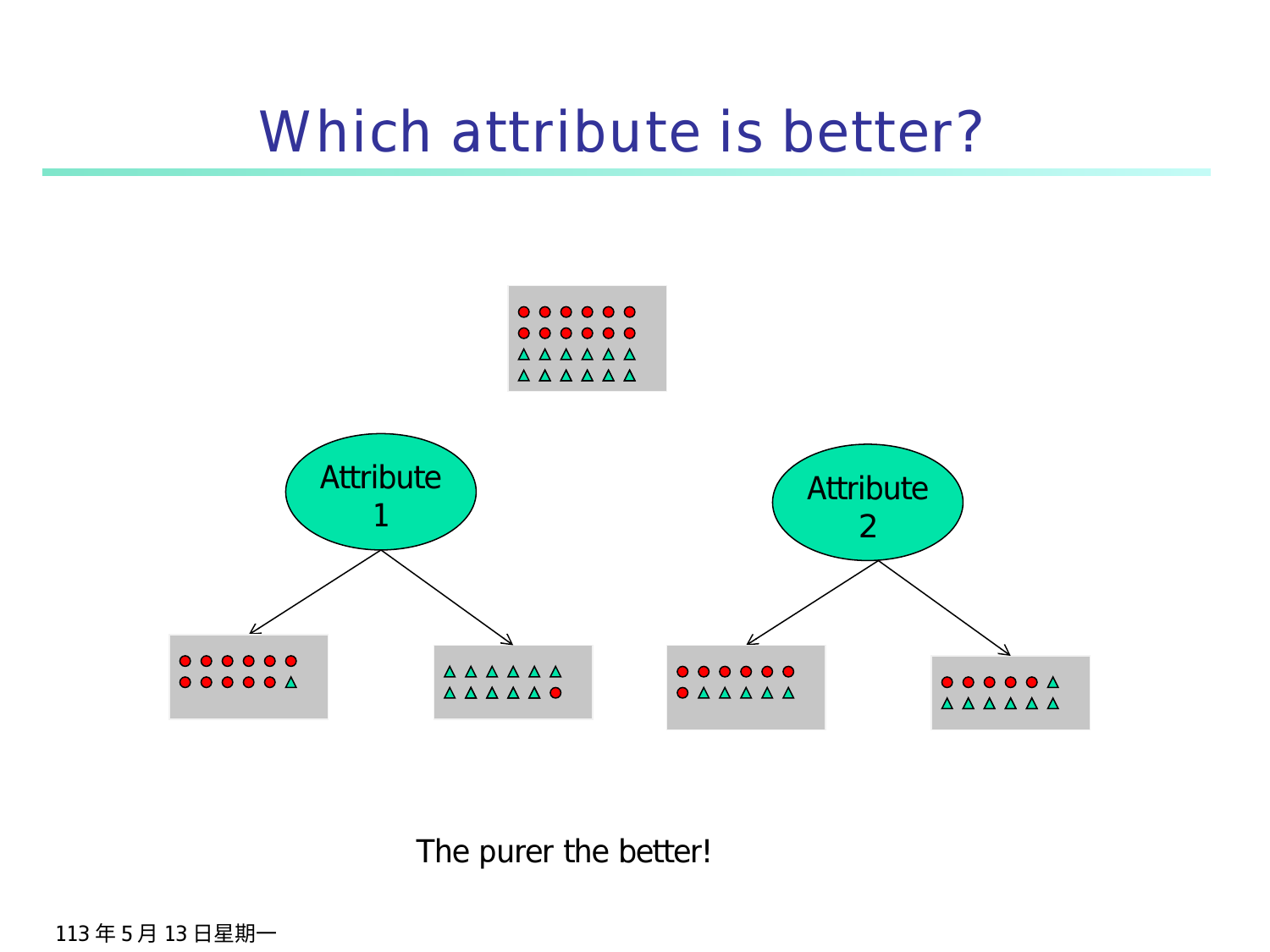

Which attribute is better?

Attribute
1
Attribute
2

The purer the better!
113年5月13日星期一